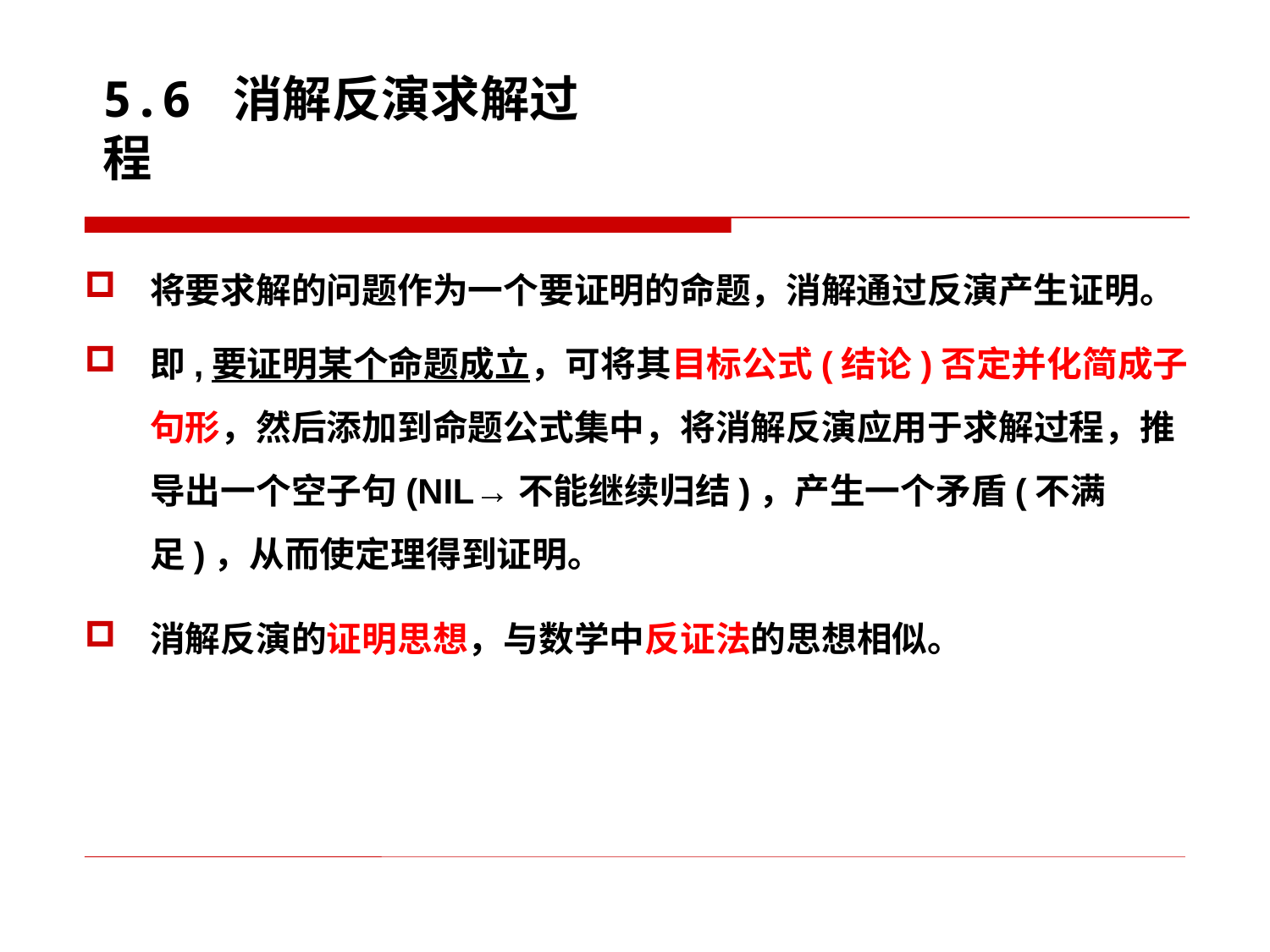

# 5.6 消解反演求解过程
将要求解的问题作为一个要证明的命题，消解通过反演产生证明。
即,要证明某个命题成立，可将其目标公式(结论)否定并化简成子句形，然后添加到命题公式集中，将消解反演应用于求解过程，推导出一个空子句(NIL→不能继续归结)，产生一个矛盾(不满足)，从而使定理得到证明。
消解反演的证明思想，与数学中反证法的思想相似。